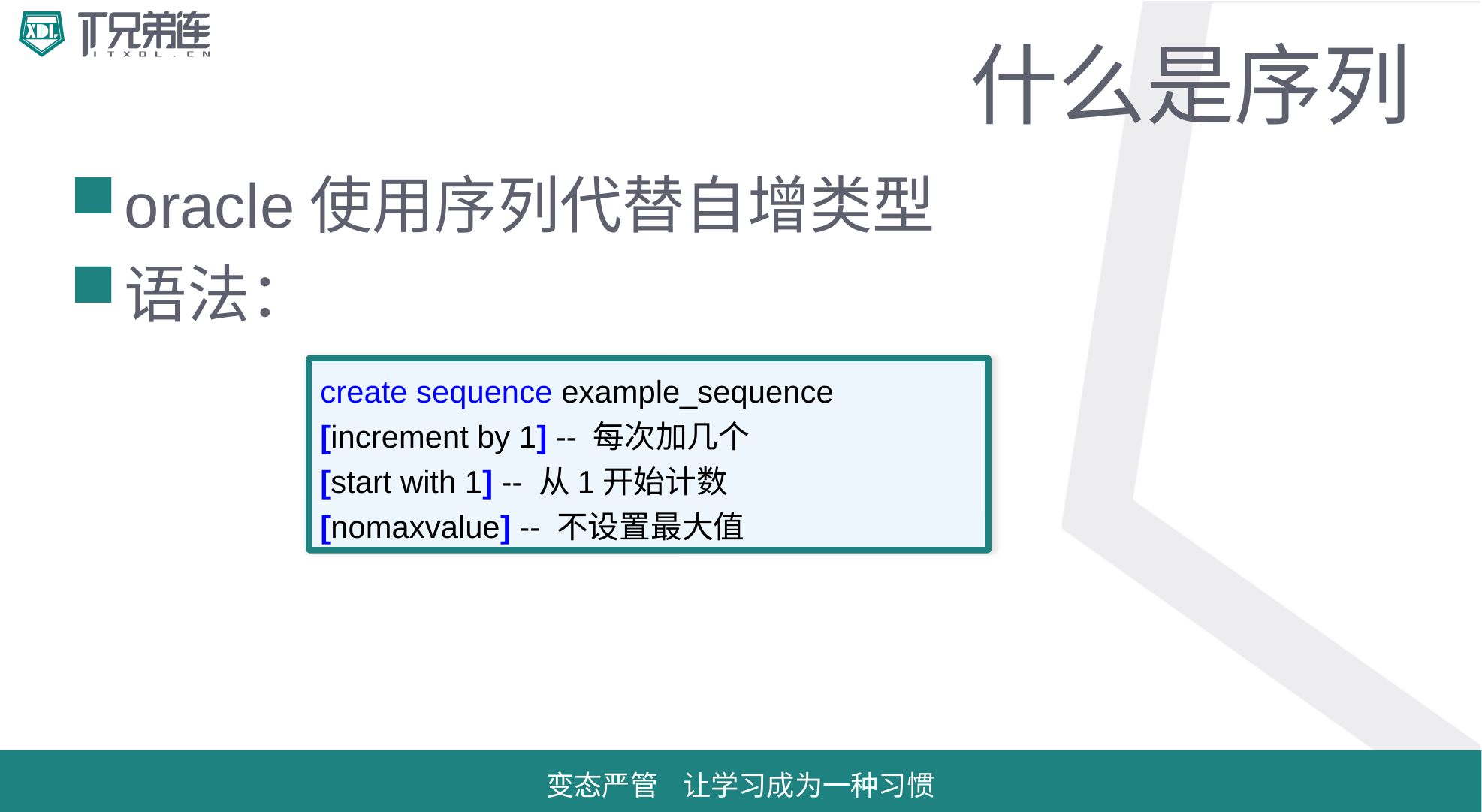

# 什么是序列
oracle使用序列代替自增类型
语法：

create sequence example_sequence
[increment by 1] -- 每次加几个
[start with 1] -- 从1开始计数
[nomaxvalue] -- 不设置最大值